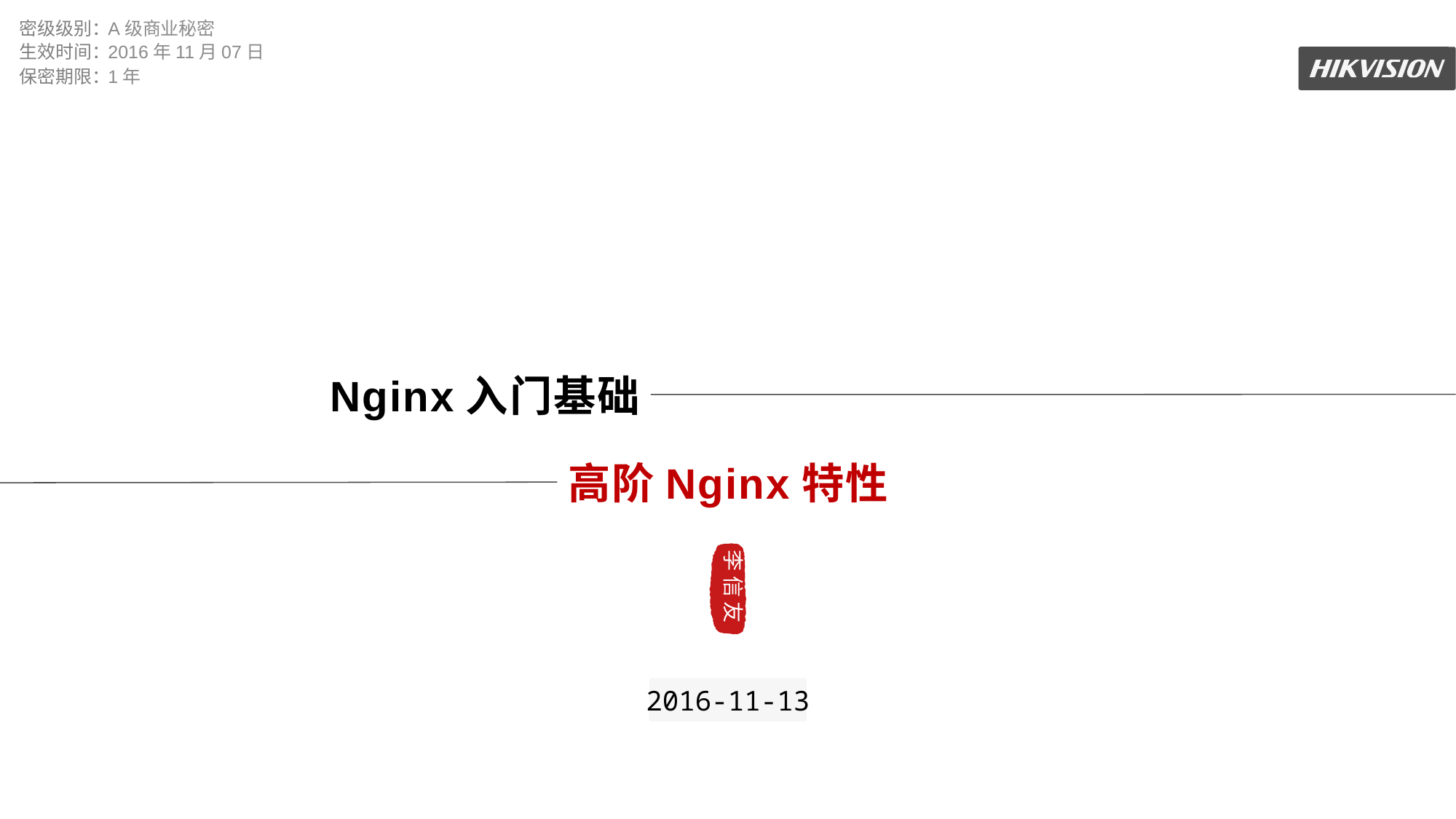

A级商业秘密
2016年11月07日

1年
Nginx入门基础
高阶Nginx特性

李信友
叶波
2016-11-13